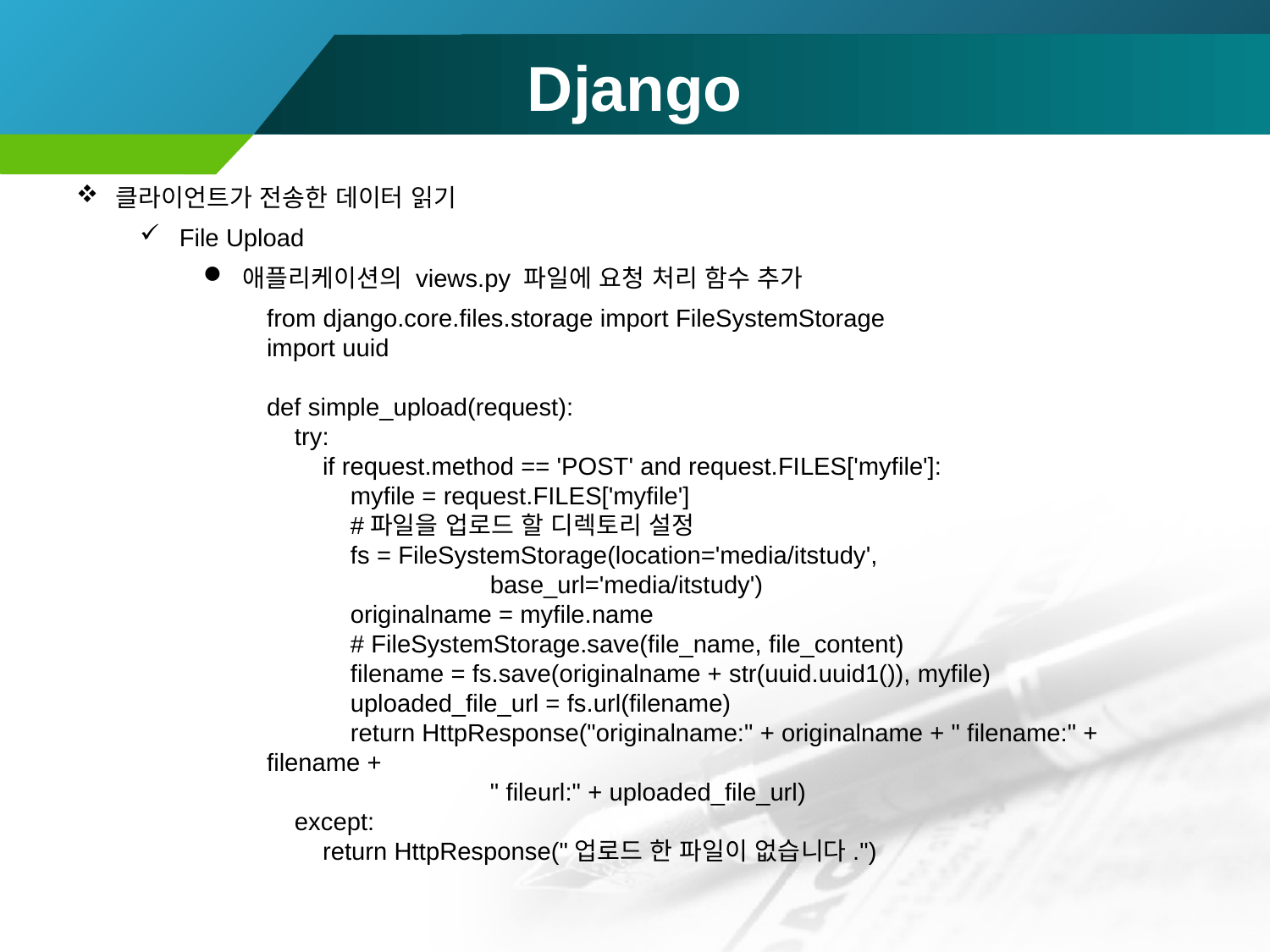

# Django
클라이언트가 전송한 데이터 읽기
File Upload
애플리케이션의 views.py 파일에 요청 처리 함수 추가
from django.core.files.storage import FileSystemStorage
import uuid

def simple_upload(request):
    try:
        if request.method == 'POST' and request.FILES['myfile']:
            myfile = request.FILES['myfile']
            #파일을 업로드 할 디렉토리 설정
            fs = FileSystemStorage(location='media/itstudy',
                                base_url='media/itstudy')
            originalname = myfile.name
            # FileSystemStorage.save(file_name, file_content)
            filename = fs.save(originalname + str(uuid.uuid1()), myfile)
            uploaded_file_url = fs.url(filename)
            return HttpResponse("originalname:" + originalname + " filename:" + filename +
                                " fileurl:" + uploaded_file_url)
    except:
        return HttpResponse("업로드 한 파일이 없습니다.")